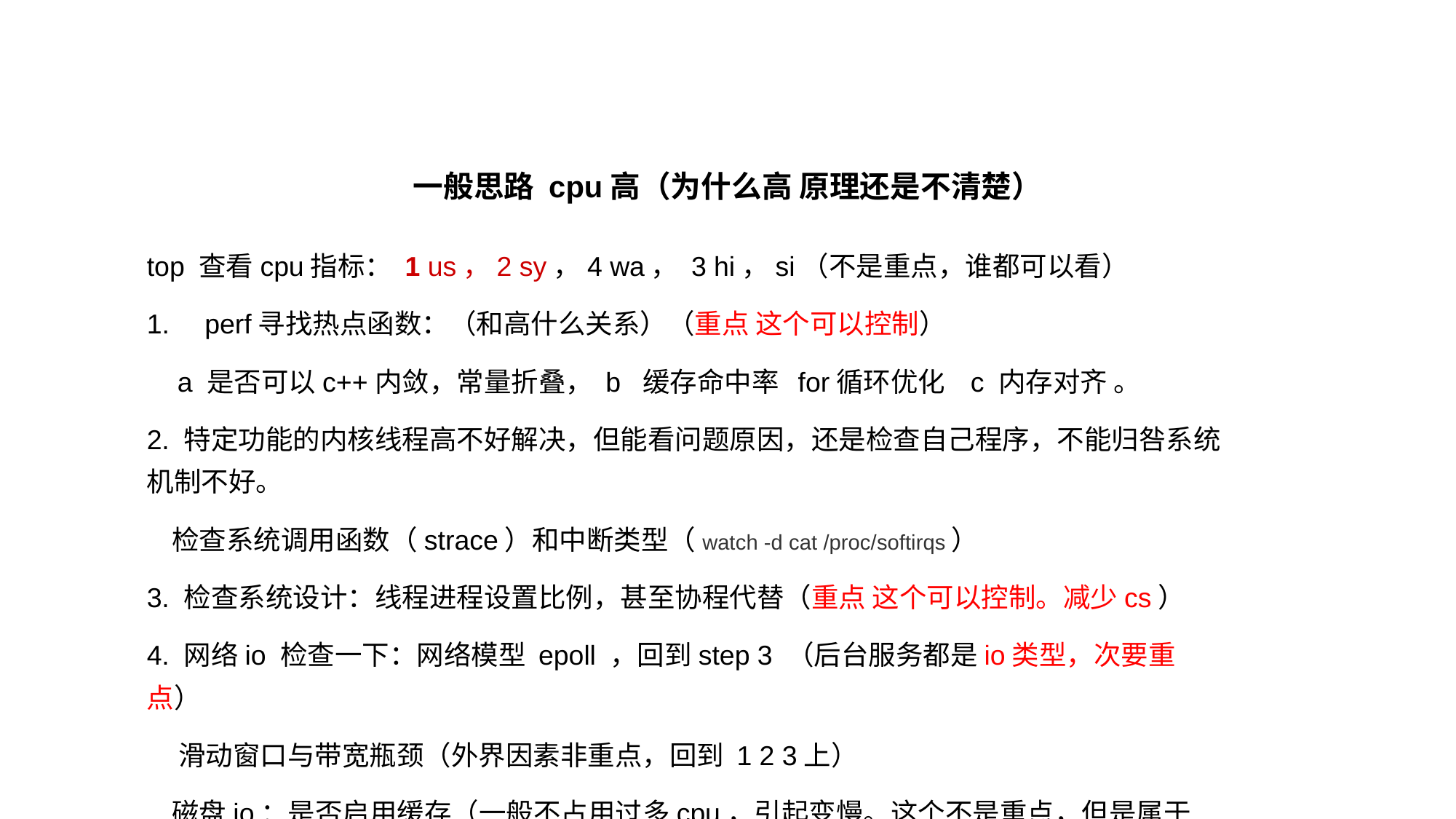

# 一般思路 cpu高（为什么高 原理还是不清楚）
top 查看cpu指标： 1 us，2 sy，4 wa， 3 hi，si（不是重点，谁都可以看）
perf寻找热点函数：（和高什么关系）（重点 这个可以控制）
    a 是否可以c++内敛，常量折叠， b  缓存命中率  for循环优化   c 内存对齐 。
2. 特定功能的内核线程高不好解决，但能看问题原因，还是检查自己程序，不能归咎系统机制不好。
   检查系统调用函数（strace）和中断类型（watch -d cat /proc/softirqs）
3. 检查系统设计：线程进程设置比例，甚至协程代替（重点 这个可以控制。减少cs）
4. 网络io 检查一下：网络模型 epoll ，回到step 3 （后台服务都是io类型，次要重点）
    滑动窗口与带宽瓶颈（外界因素非重点，回到 1 2 3上）
   磁盘io：是否启用缓存（一般不占用过多cpu，引起变慢。这个不是重点，但是属于cpu 的指标。liunx优化专栏还例子 证明。）